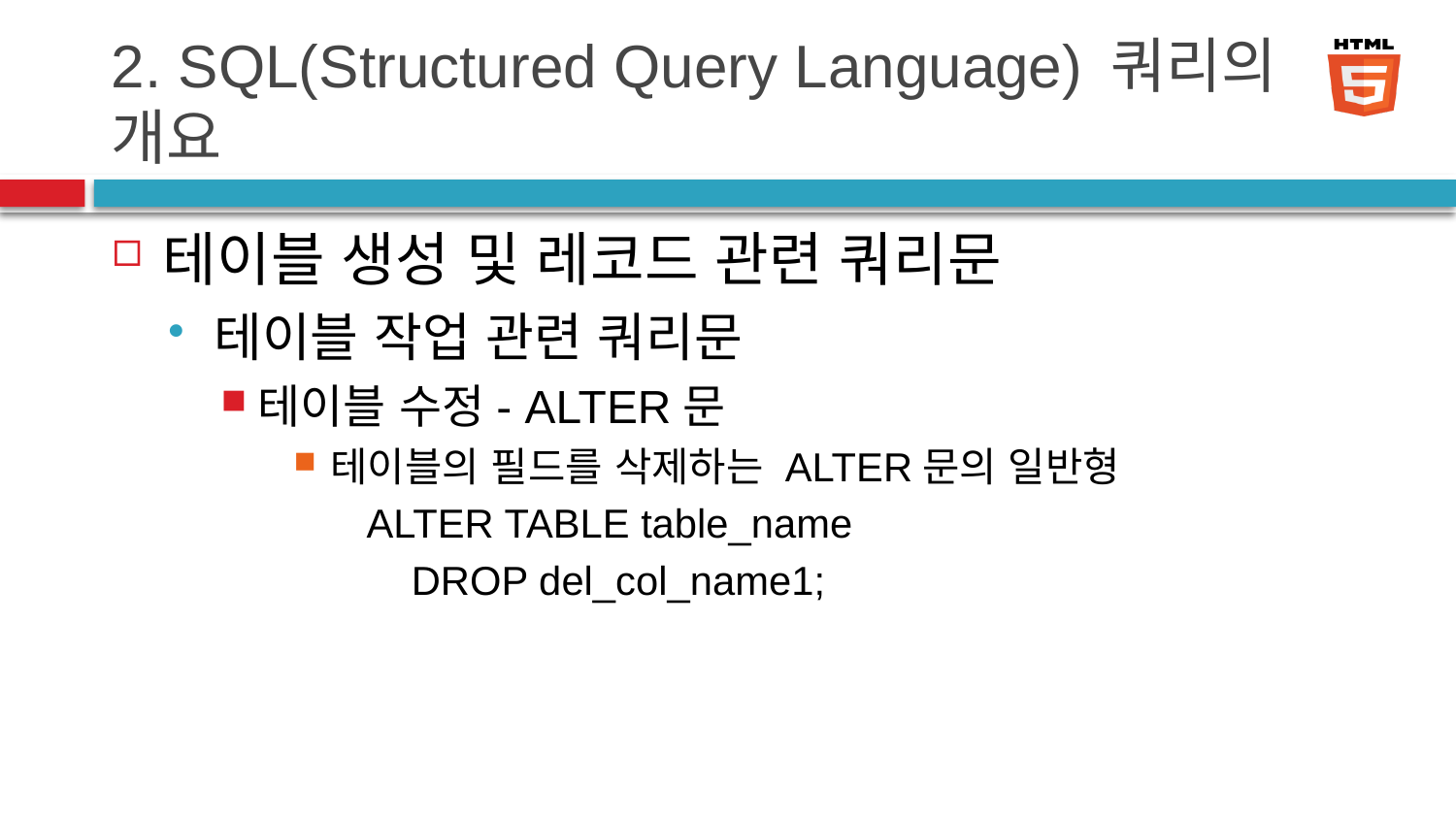

# 2. SQL(Structured Query Language) 쿼리의 개요
테이블 생성 및 레코드 관련 쿼리문
테이블 작업 관련 쿼리문
테이블 수정- ALTER문
테이블의 필드를 삭제하는 ALTER문의 일반형
ALTER TABLE table_name
    DROP del_col_name1;